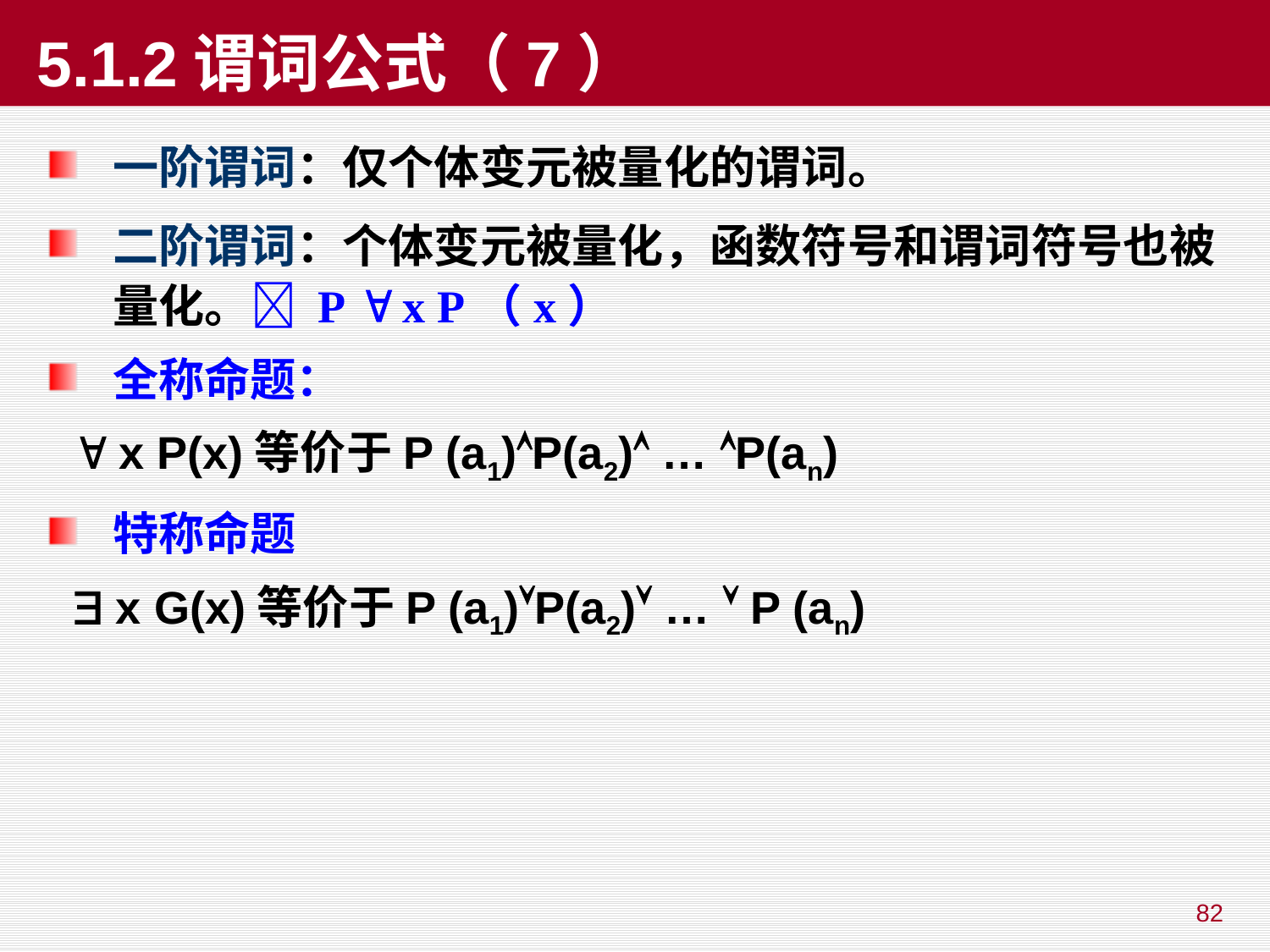

# 5.1.2谓词公式（7）
一阶谓词：仅个体变元被量化的谓词。
二阶谓词：个体变元被量化，函数符号和谓词符号也被量化。∀ P ∀ x P（x）
全称命题：
  ∀ x P(x)等价于P (a1)∧P(a2)∧ … ∧P(an)
特称命题
  ∃ x G(x)等价于P (a1)∨P(a2)∨ … ∨ P (an)
82